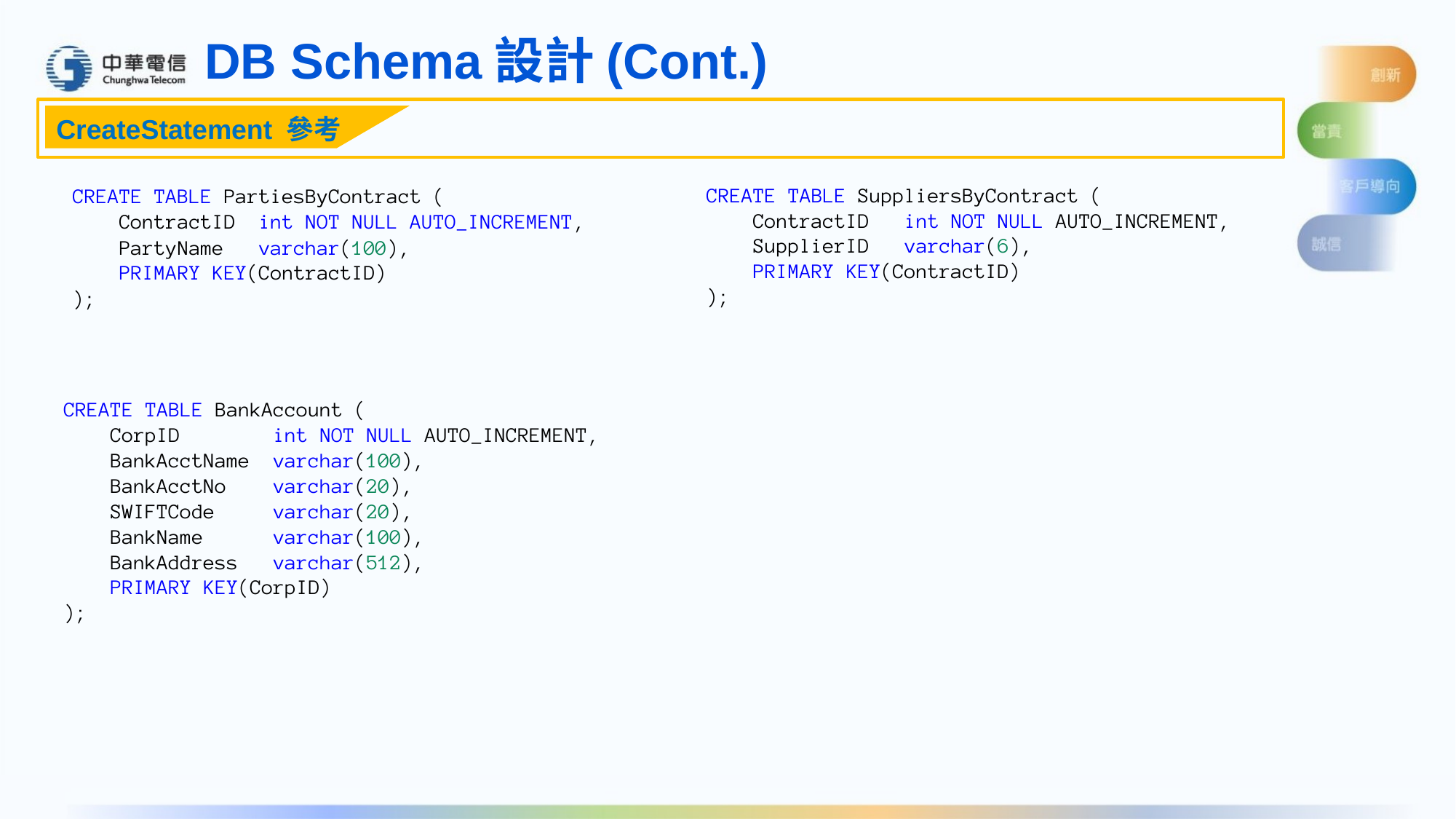

DB Schema設計(Cont.)

CreateStatement 參考
CREATE TABLE SuppliersByContract (
    ContractID   int NOT NULL AUTO_INCREMENT,
    SupplierID   varchar(6),
    PRIMARY KEY(ContractID)
);

CREATE TABLE PartiesByContract (
    ContractID  int NOT NULL AUTO_INCREMENT,
    PartyName   varchar(100),
    PRIMARY KEY(ContractID)
);

CREATE TABLE BankAccount (
    CorpID        int NOT NULL AUTO_INCREMENT,
    BankAcctName  varchar(100),
    BankAcctNo    varchar(20),
    SWIFTCode     varchar(20),
    BankName      varchar(100),
    BankAddress   varchar(512),
    PRIMARY KEY(CorpID)
);